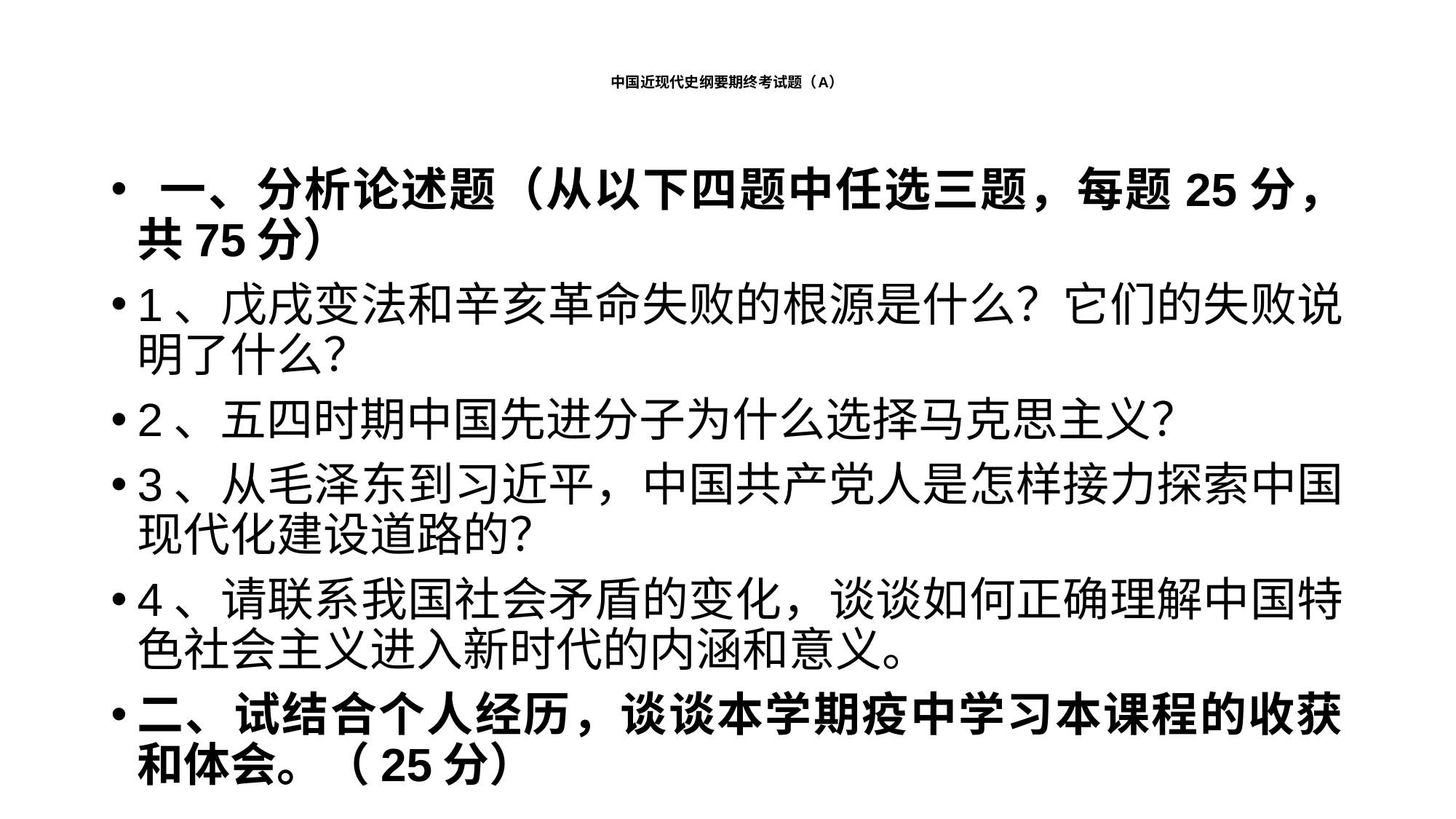

# 中国近现代史纲要期终考试题（A）
 一、分析论述题（从以下四题中任选三题，每题25分，共75分）
1、戊戌变法和辛亥革命失败的根源是什么？它们的失败说明了什么？
2、五四时期中国先进分子为什么选择马克思主义？
3、从毛泽东到习近平，中国共产党人是怎样接力探索中国现代化建设道路的？
4、请联系我国社会矛盾的变化，谈谈如何正确理解中国特色社会主义进入新时代的内涵和意义。
二、试结合个人经历，谈谈本学期疫中学习本课程的收获和体会。（25分）